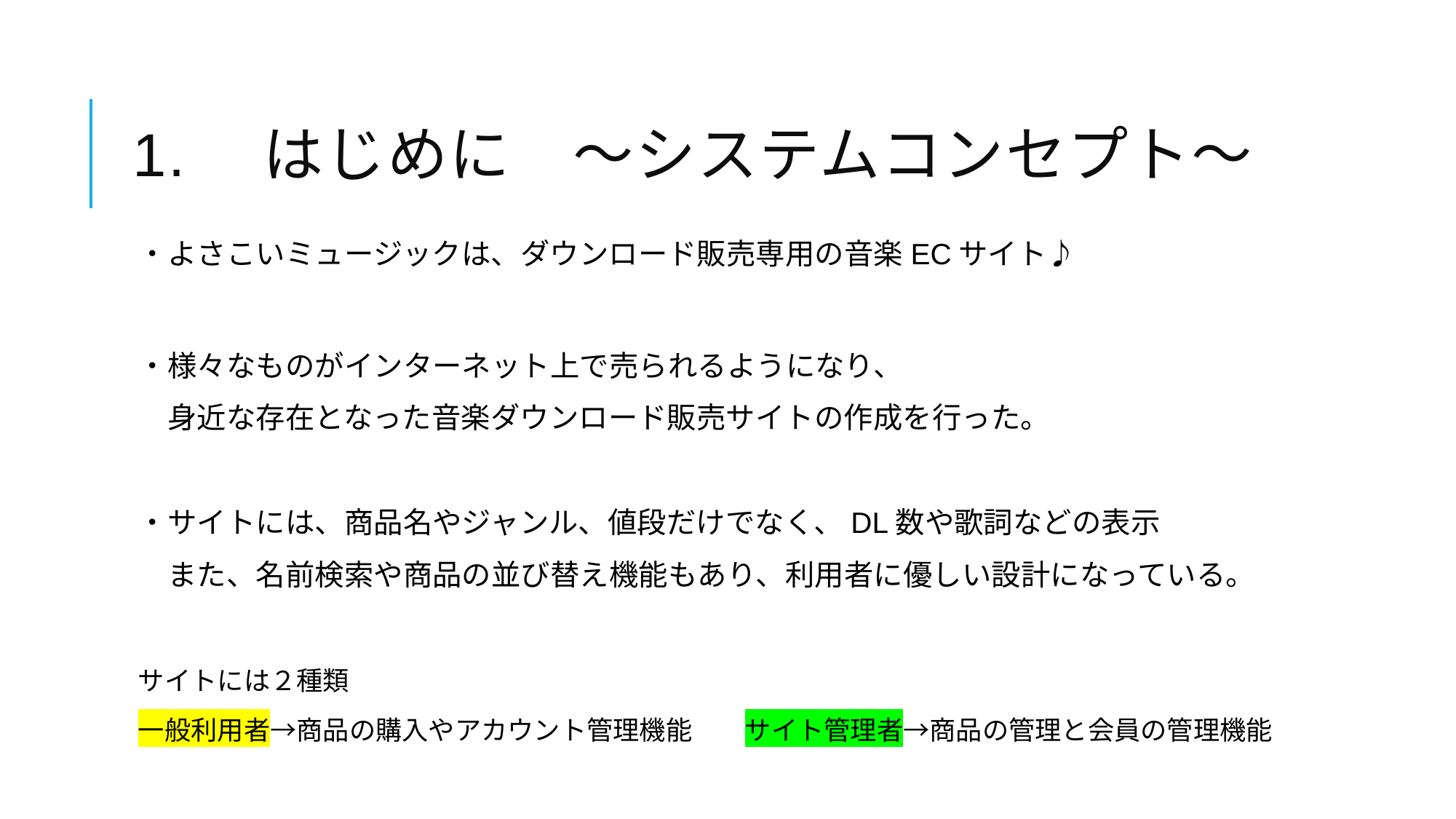

# 1.　はじめに　～システムコンセプト～
・よさこいミュージックは、ダウンロード販売専用の音楽ECサイト♪

・様々なものがインターネット上で売られるようになり、
　身近な存在となった音楽ダウンロード販売サイトの作成を行った。

・サイトには、商品名やジャンル、値段だけでなく、DL数や歌詞などの表示
　また、名前検索や商品の並び替え機能もあり、利用者に優しい設計になっている。

サイトには２種類
一般利用者→商品の購入やアカウント管理機能　　サイト管理者→商品の管理と会員の管理機能